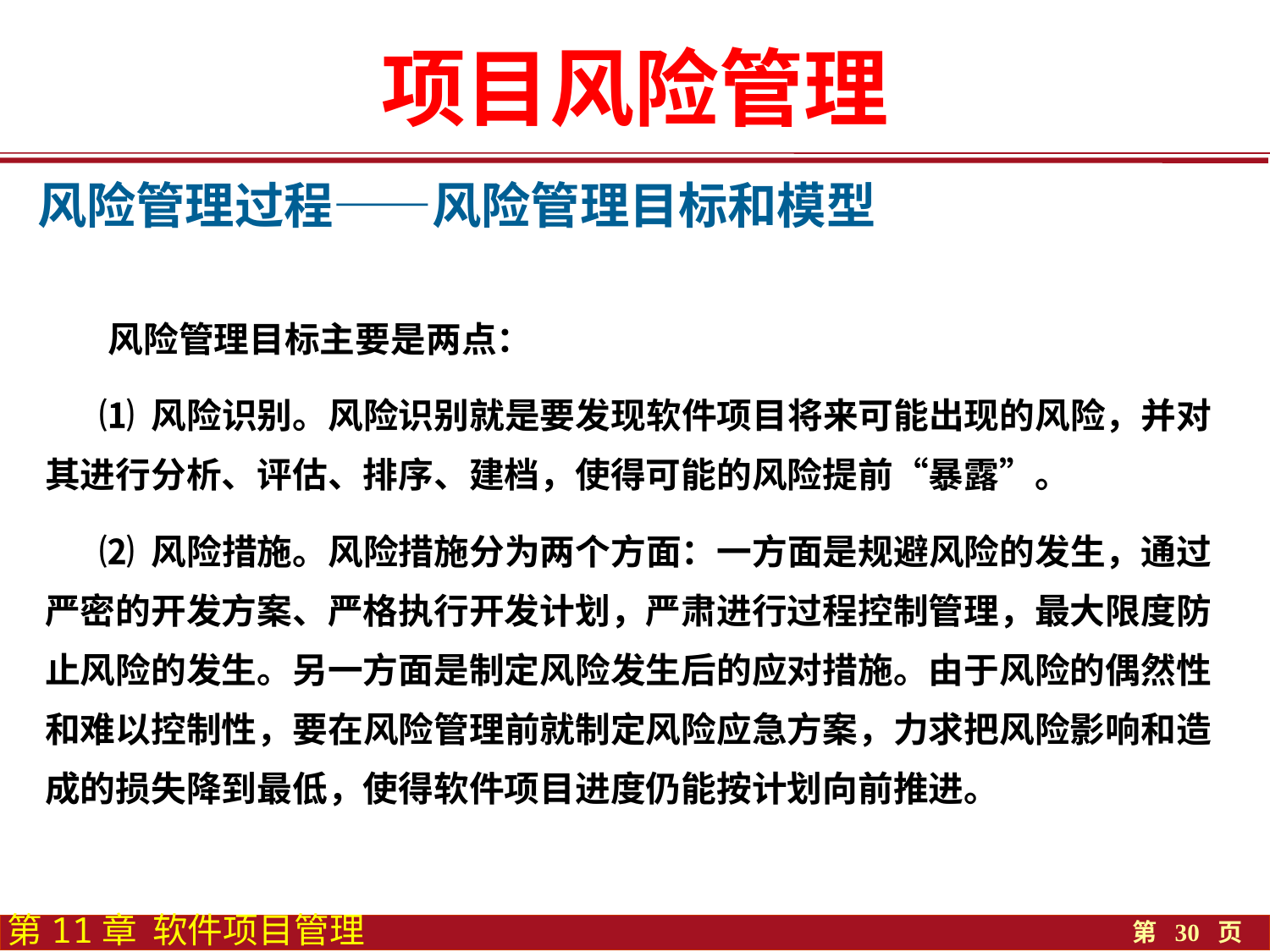

项目风险管理
风险管理过程——风险管理目标和模型
  风险管理目标主要是两点：
  ⑴ 风险识别。风险识别就是要发现软件项目将来可能出现的风险，并对其进行分析、评估、排序、建档，使得可能的风险提前“暴露”。
  ⑵ 风险措施。风险措施分为两个方面：一方面是规避风险的发生，通过严密的开发方案、严格执行开发计划，严肃进行过程控制管理，最大限度防止风险的发生。另一方面是制定风险发生后的应对措施。由于风险的偶然性和难以控制性，要在风险管理前就制定风险应急方案，力求把风险影响和造成的损失降到最低，使得软件项目进度仍能按计划向前推进。